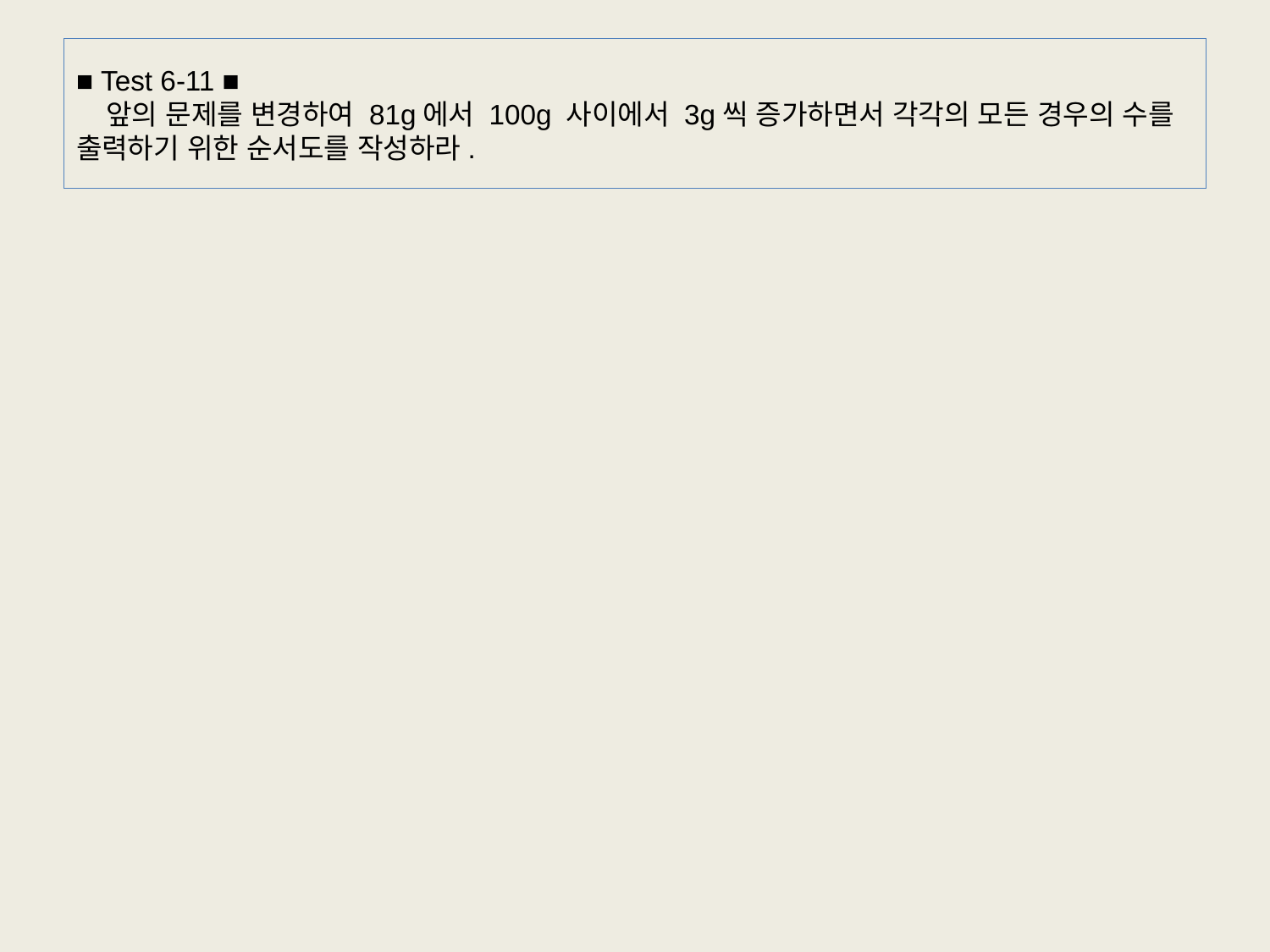

# ■ Test 6-11 ■    앞의 문제를 변경하여 81g에서 100g 사이에서 3g씩 증가하면서 각각의 모든 경우의 수를 출력하기 위한 순서도를 작성하라.